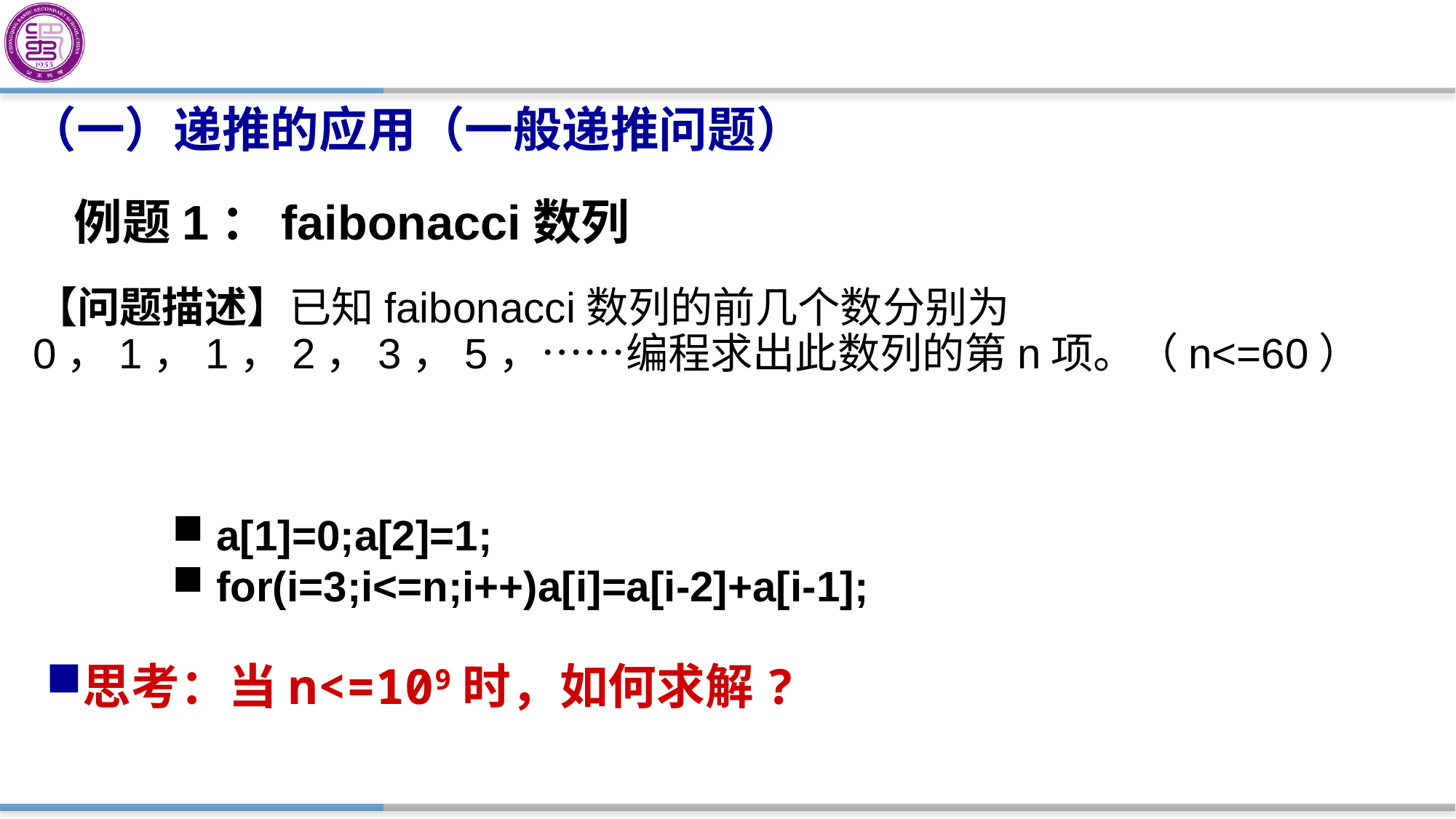

（一）递推的应用（一般递推问题）
# 例题1：faibonacci数列
  【问题描述】已知faibonacci数列的前几个数分别为0，1，1，2，3，5，……编程求出此数列的第n项。（n<=60）
 a[1]=0;a[2]=1;
 for(i=3;i<=n;i++)a[i]=a[i-2]+a[i-1];
思考：当n<=109时，如何求解?